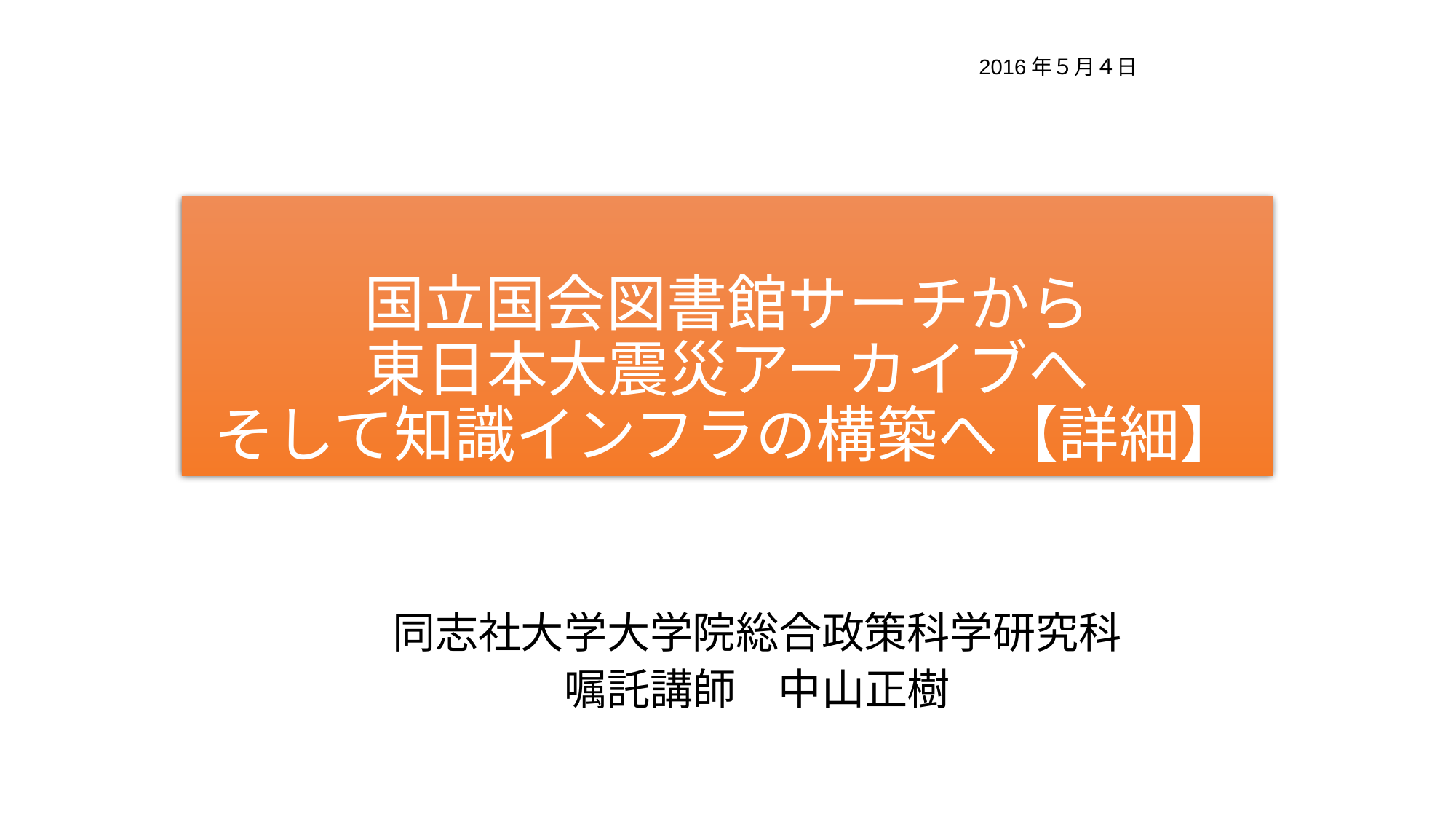

2016年５月４日
# 国立国会図書館サーチから 東日本大震災アーカイブへ そして知識インフラの構築へ【詳細】
同志社大学大学院総合政策科学研究科
嘱託講師　中山正樹